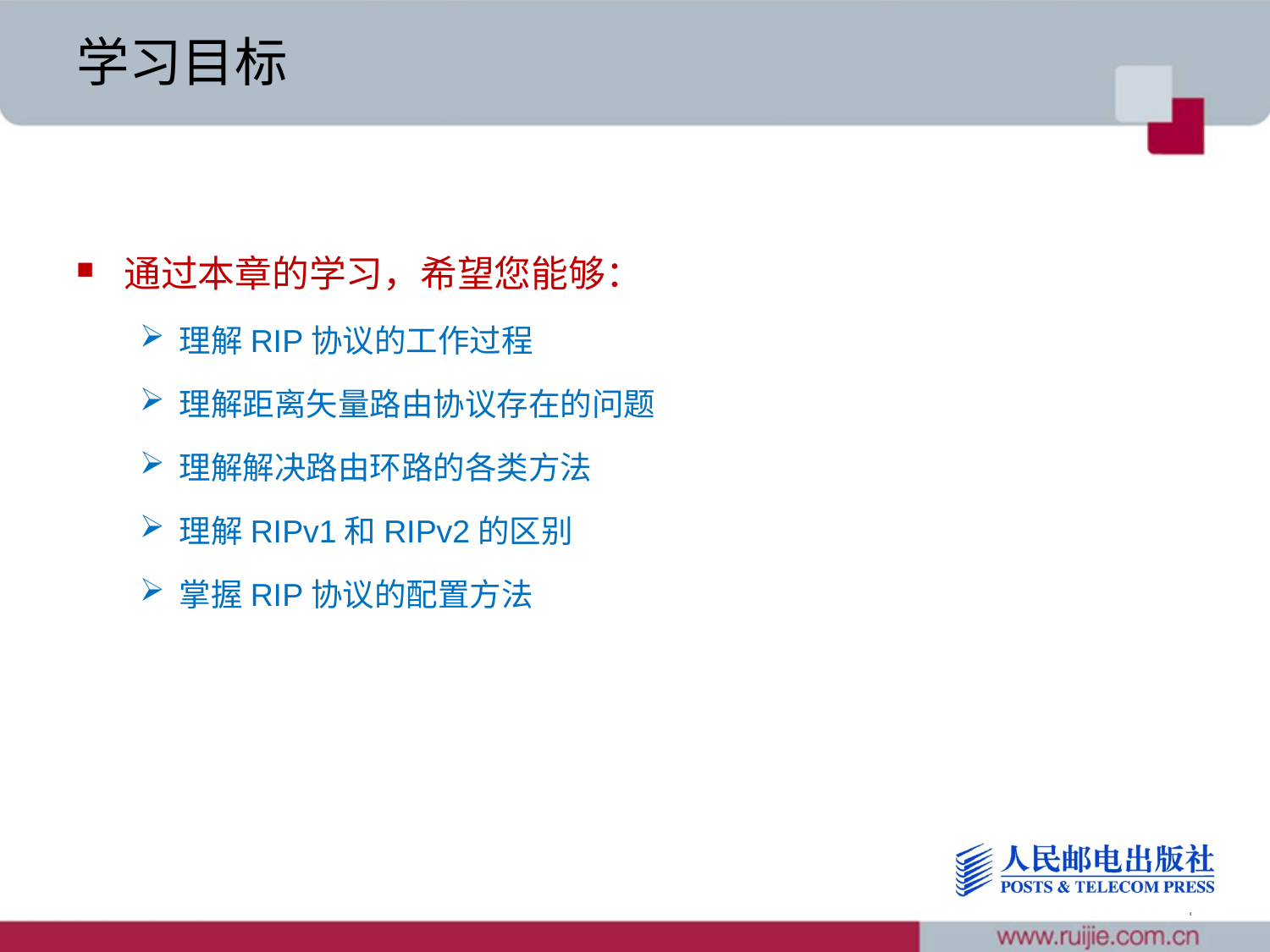

# 学习目标
通过本章的学习，希望您能够：
理解RIP协议的工作过程
理解距离矢量路由协议存在的问题
理解解决路由环路的各类方法
理解RIPv1和RIPv2的区别
掌握RIP协议的配置方法
4